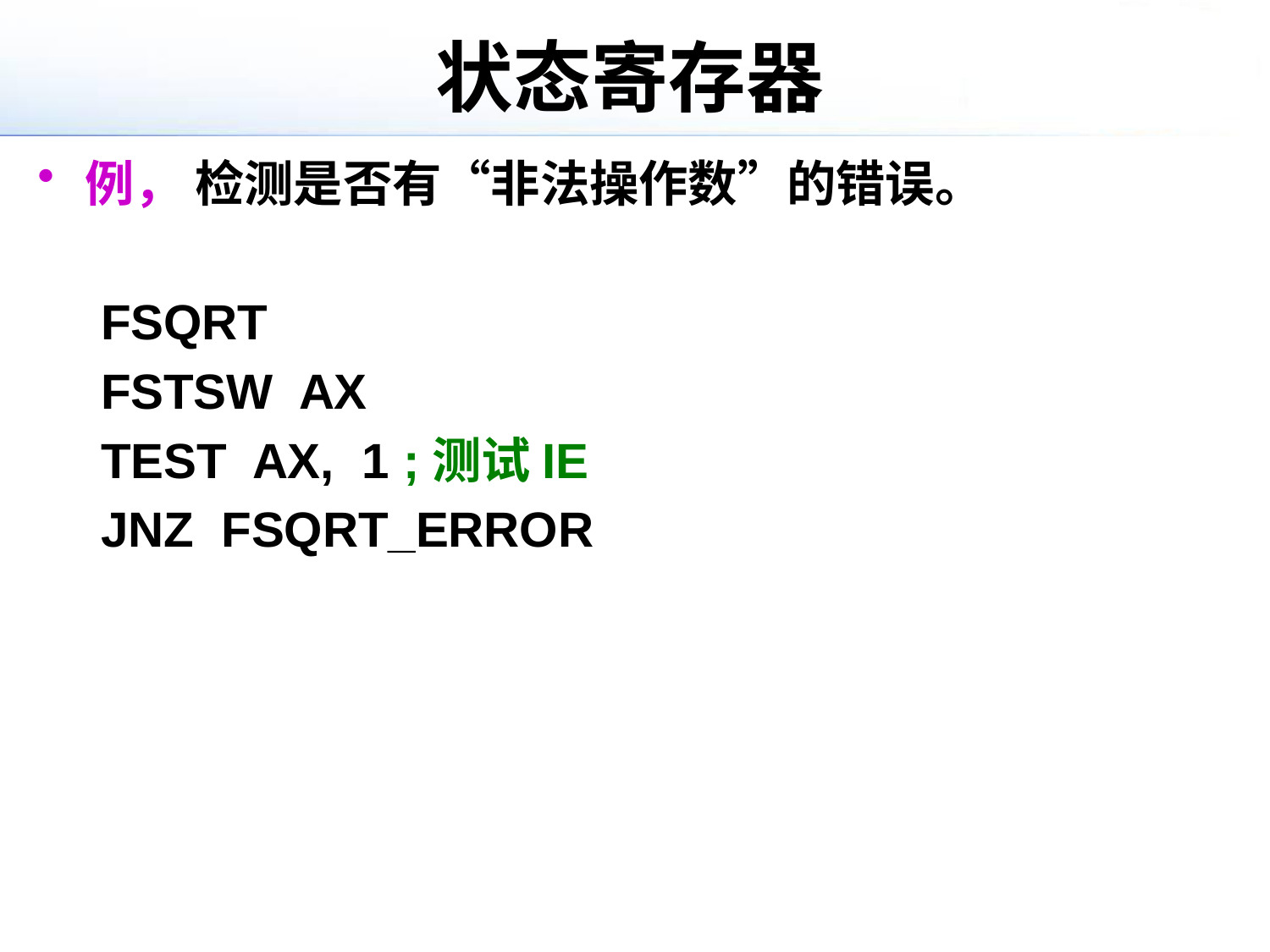

# 状态寄存器
例， 检测是否有“非法操作数”的错误。

FSQRT
FSTSW  AX
TEST  AX,  1 ;测试IE
JNZ  FSQRT_ERROR